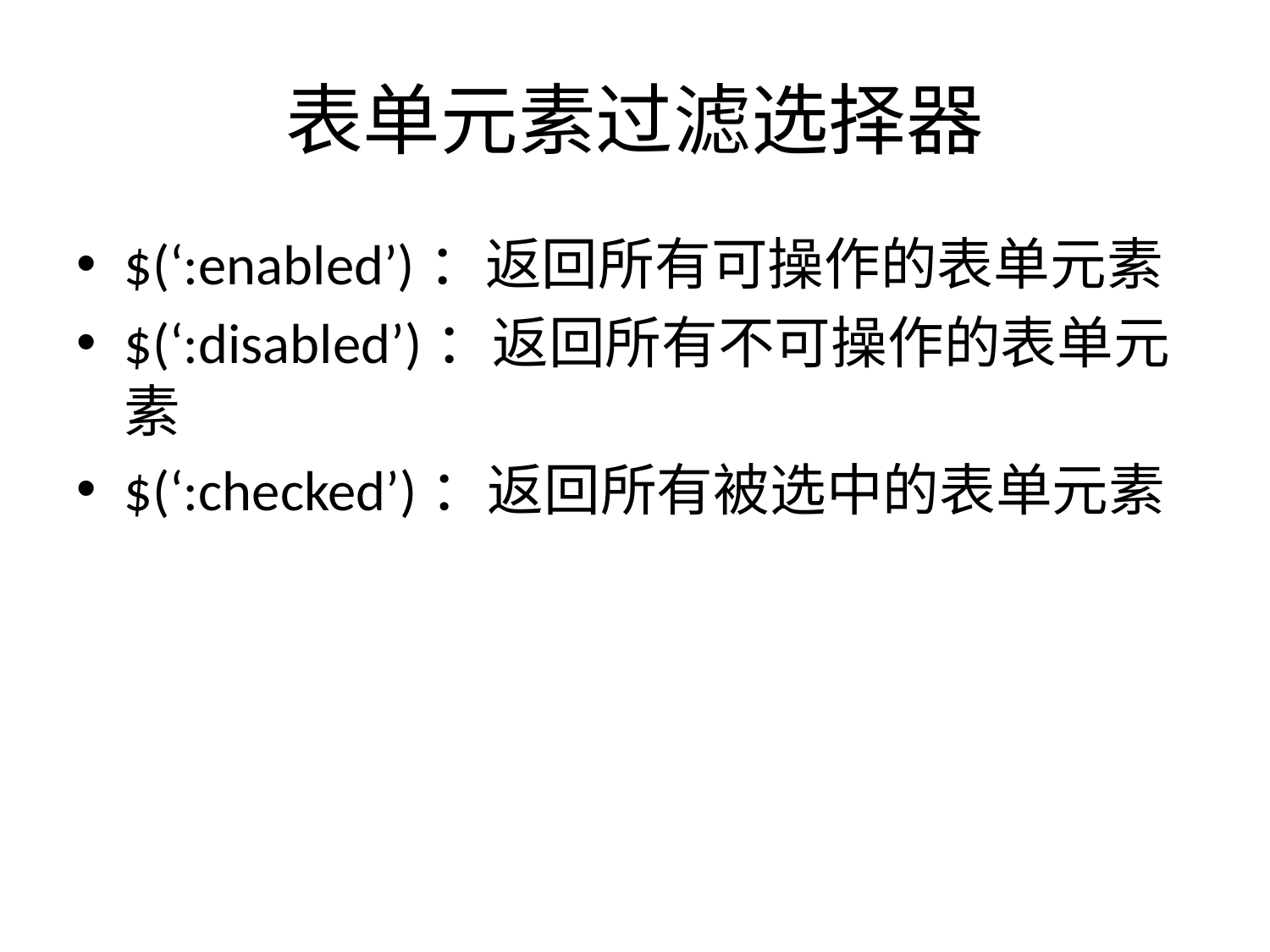

# 表单元素过滤选择器
$(‘:enabled’)：返回所有可操作的表单元素
$(‘:disabled’)：返回所有不可操作的表单元素
$(‘:checked’)：返回所有被选中的表单元素